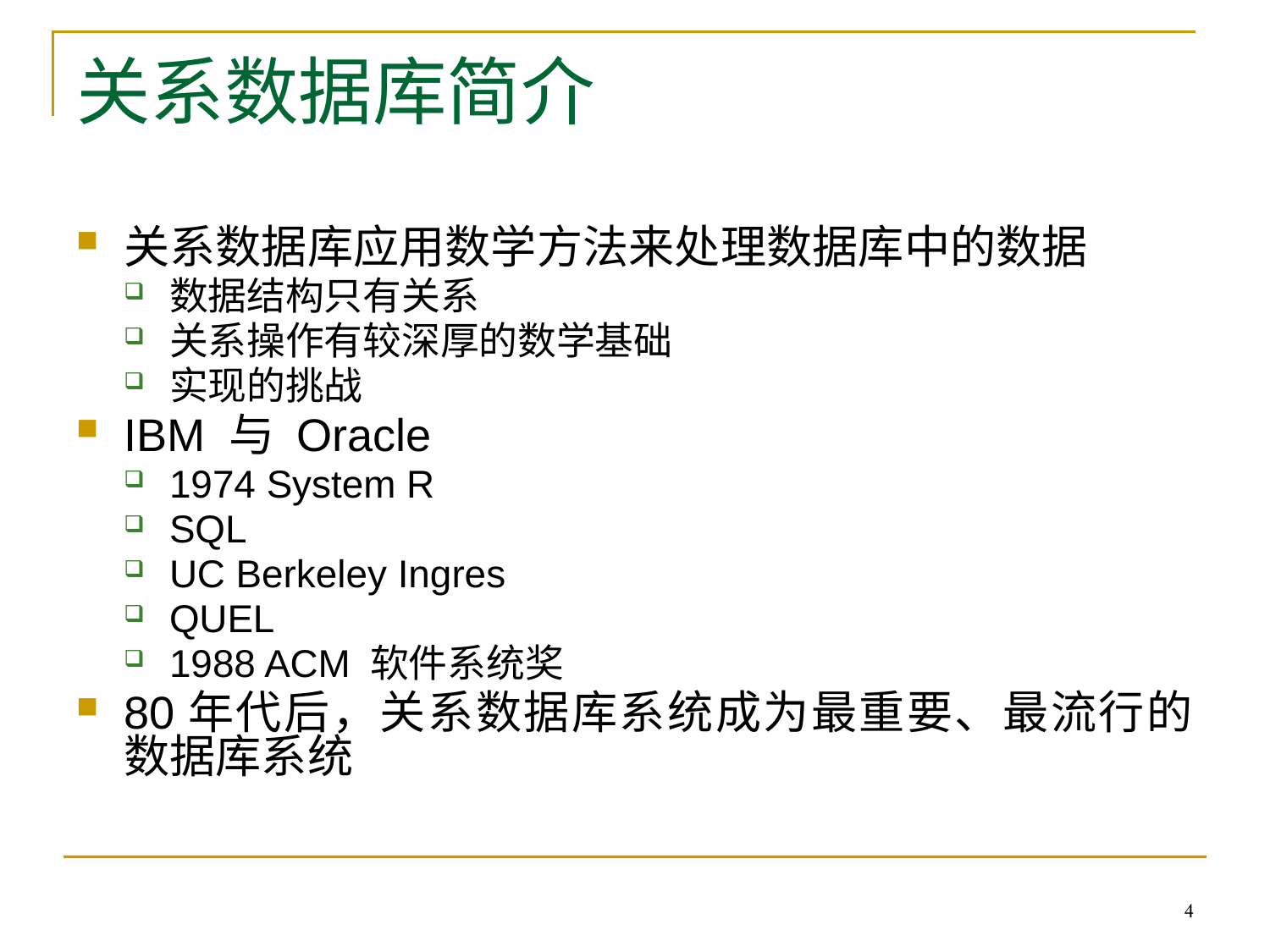

# 关系数据库简介
关系数据库应用数学方法来处理数据库中的数据
数据结构只有关系
关系操作有较深厚的数学基础
实现的挑战
IBM 与 Oracle
1974 System R
SQL
UC Berkeley Ingres
QUEL
1988 ACM 软件系统奖
80年代后，关系数据库系统成为最重要、最流行的数据库系统
4